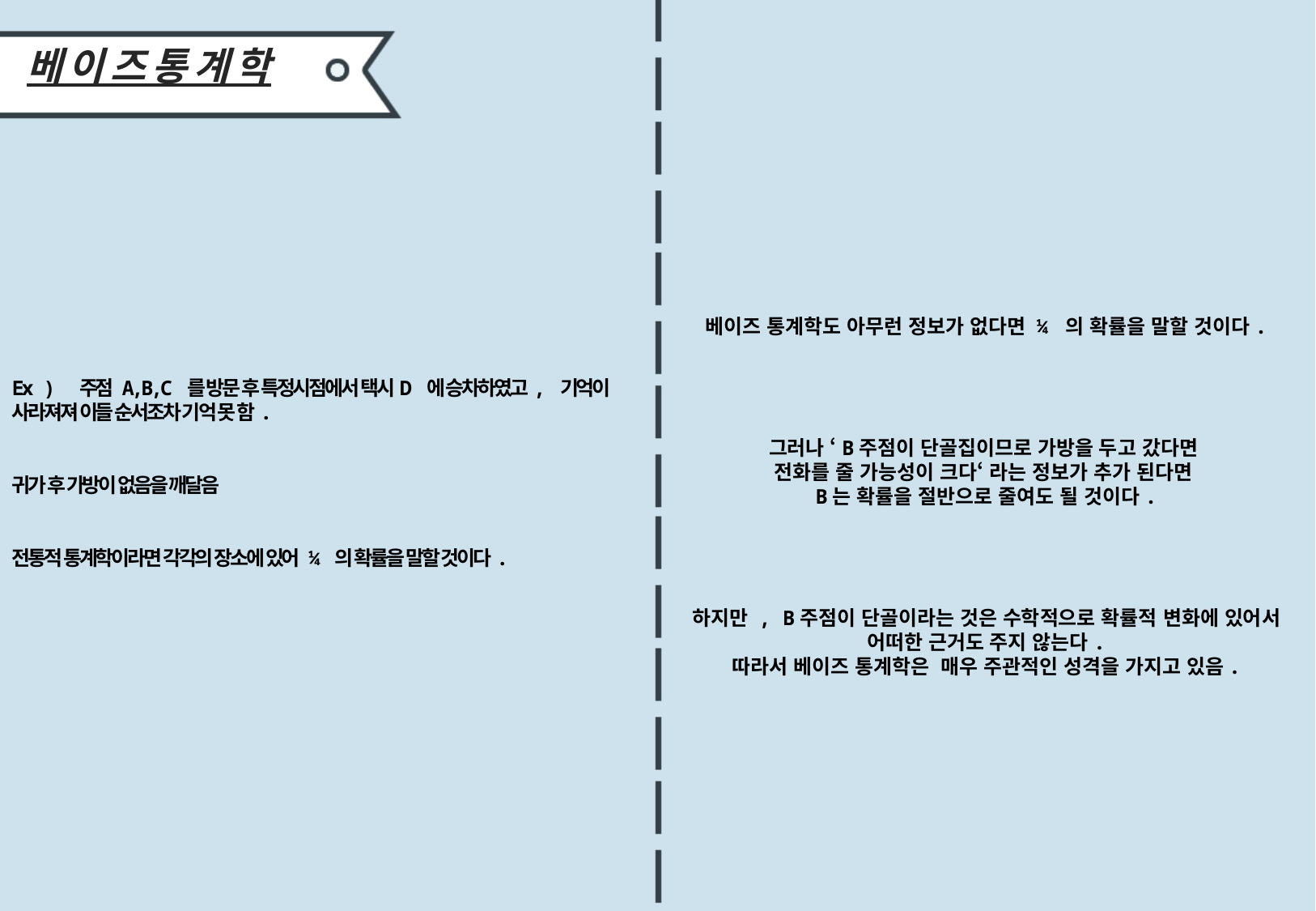

베 이 즈 통 계 학
베이즈 통계학도 아무런 정보가 없다면 ¼ 의 확률을 말할 것이다.

그러나 ‘B주점이 단골집이므로 가방을 두고 갔다면
전화를 줄 가능성이 크다‘ 라는 정보가 추가 된다면
B는 확률을 절반으로 줄여도 될 것이다.

하지만 , B주점이 단골이라는 것은 수학적으로 확률적 변화에 있어서 어떠한 근거도 주지 않는다.
따라서 베이즈 통계학은  매우 주관적인 성격을 가지고 있음.

Ex )  주점 A,B,C 를 방문 후 특정시점에서 택시D 에 승차하였고, 기억이 사라져져 이들 순서조차 기억 못 함.

귀가 후 가방이 없음을 깨달음

전통적 통계학이라면 각각의 장소에 있어 ¼ 의 확률을 말할 것이다.